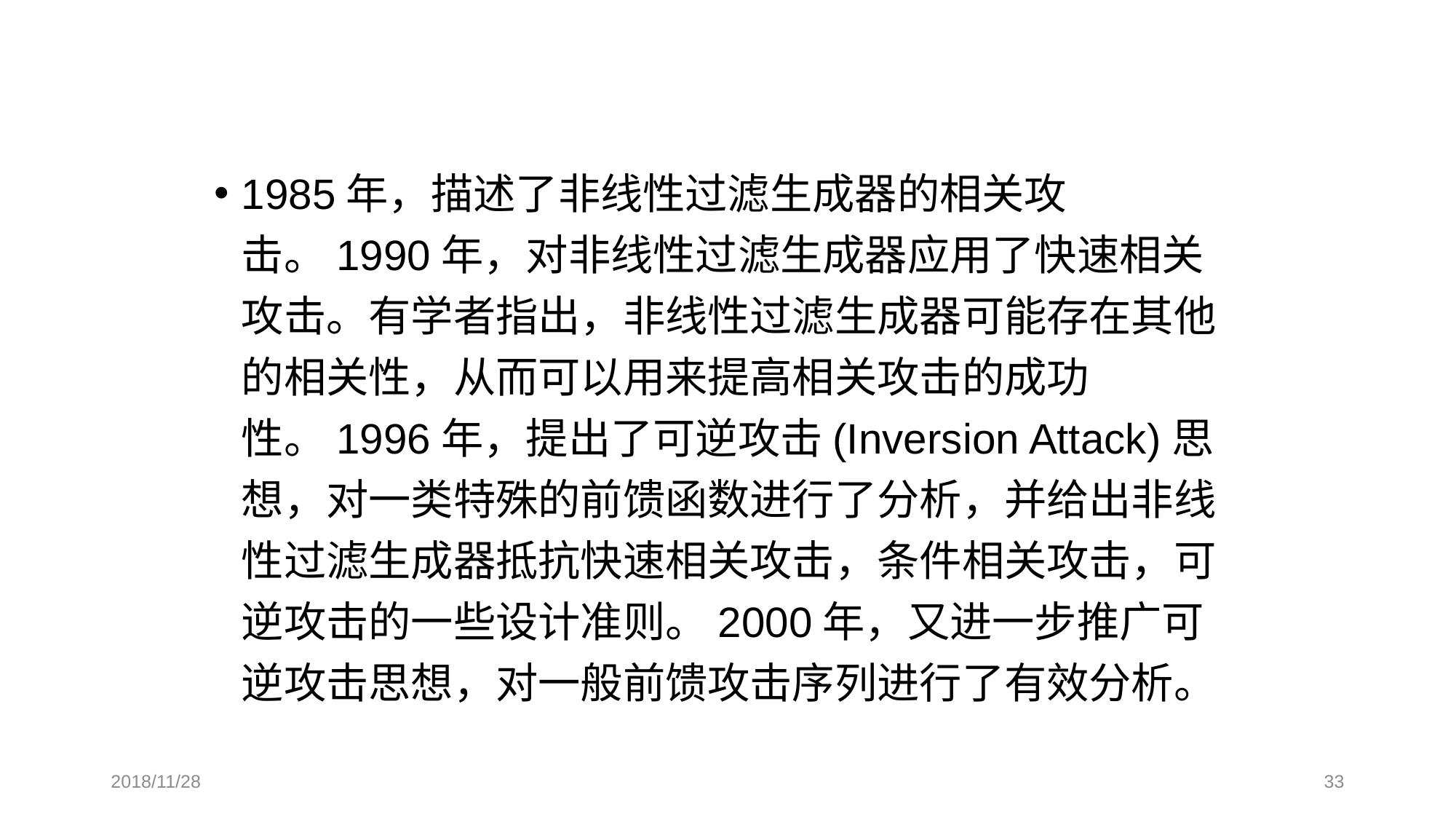

#
1985年，描述了非线性过滤生成器的相关攻击。1990年，对非线性过滤生成器应用了快速相关攻击。有学者指出，非线性过滤生成器可能存在其他的相关性，从而可以用来提高相关攻击的成功性。1996年，提出了可逆攻击(Inversion Attack)思想，对一类特殊的前馈函数进行了分析，并给出非线性过滤生成器抵抗快速相关攻击，条件相关攻击，可逆攻击的一些设计准则。2000年，又进一步推广可逆攻击思想，对一般前馈攻击序列进行了有效分析。
2018/11/28
33